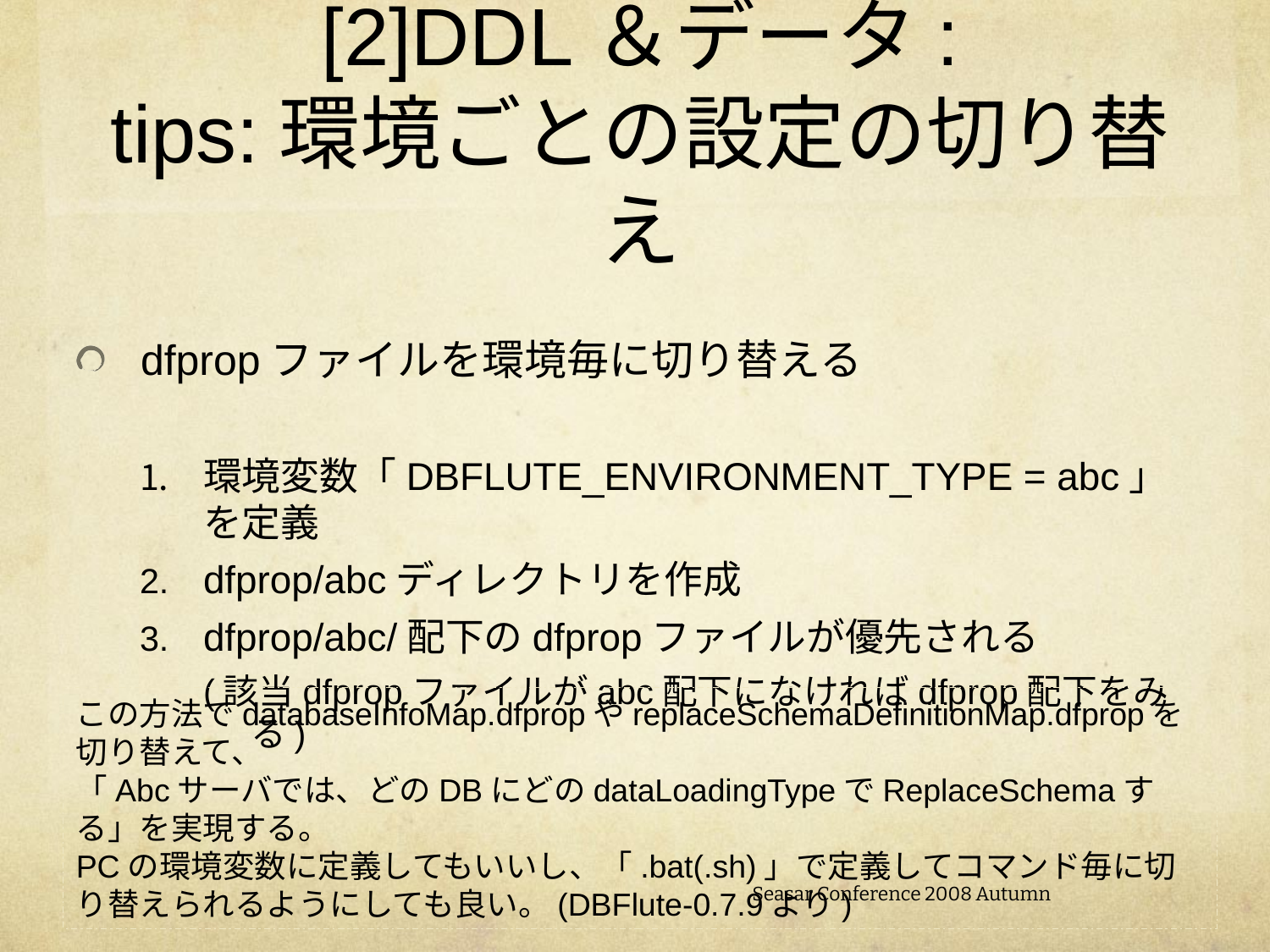

# [2]DDL＆データ: tips:環境ごとの設定の切り替え

dfpropファイルを環境毎に切り替える

環境変数「DBFLUTE_ENVIRONMENT_TYPE = abc」を定義
dfprop/abcディレクトリを作成
dfprop/abc/配下のdfpropファイルが優先される
(該当dfpropファイルがabc配下になければdfprop配下をみる)
この方法でdatabaseInfoMap.dfpropやreplaceSchemaDefinitionMap.dfpropを切り替えて、
「Abcサーバでは、どのDBにどのdataLoadingTypeでReplaceSchemaする」を実現する。
PCの環境変数に定義してもいいし、「.bat(.sh)」で定義してコマンド毎に切り替えられるようにしても良い。(DBFlute-0.7.9より)
Seasar Conference 2008 Autumn